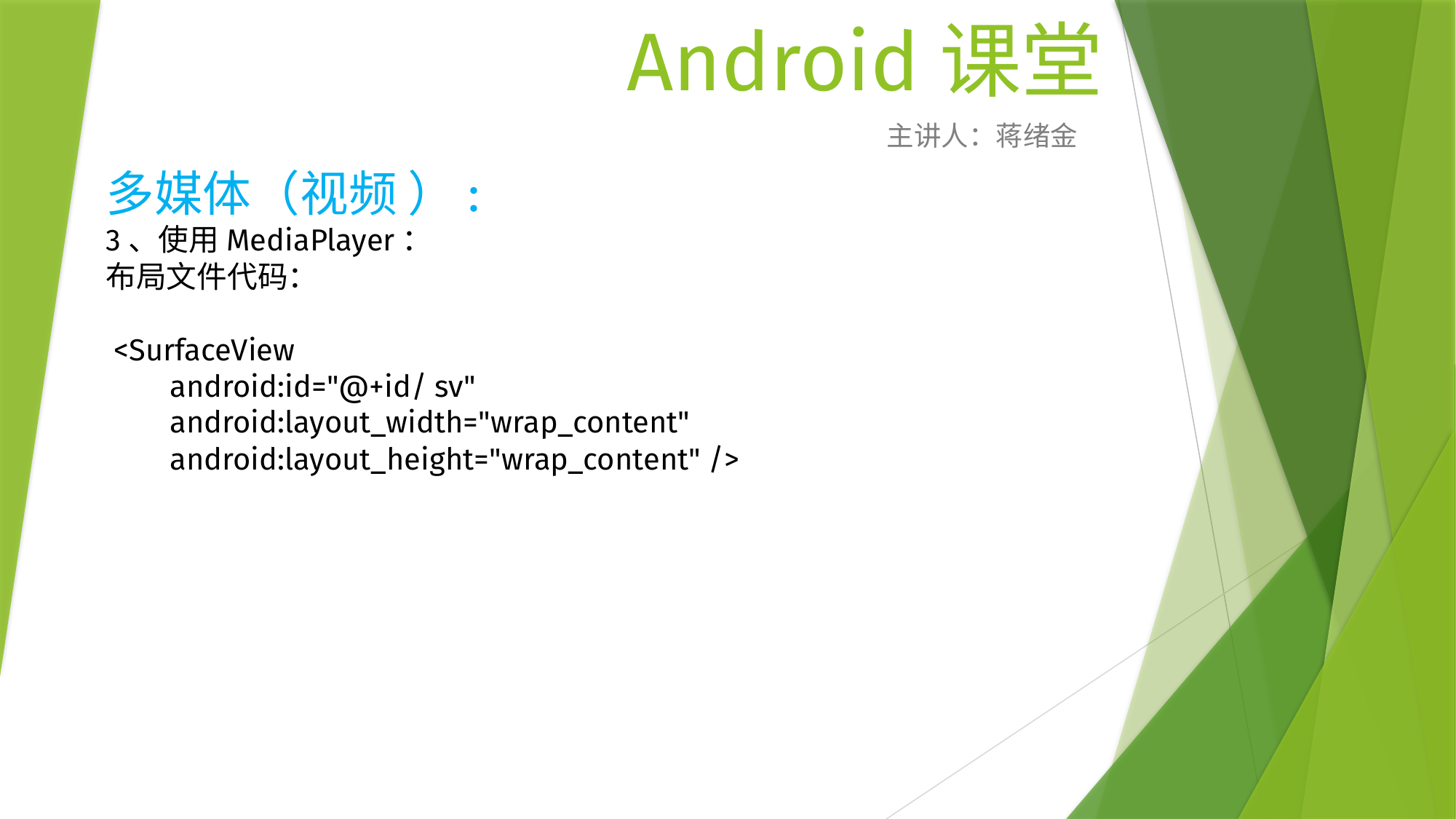

# Android课堂
主讲人：蒋绪金
多媒体（视频 ）:
3、使用MediaPlayer：
布局文件代码：

 <SurfaceView
        android:id="@+id/ sv"
        android:layout_width="wrap_content"
        android:layout_height="wrap_content" />